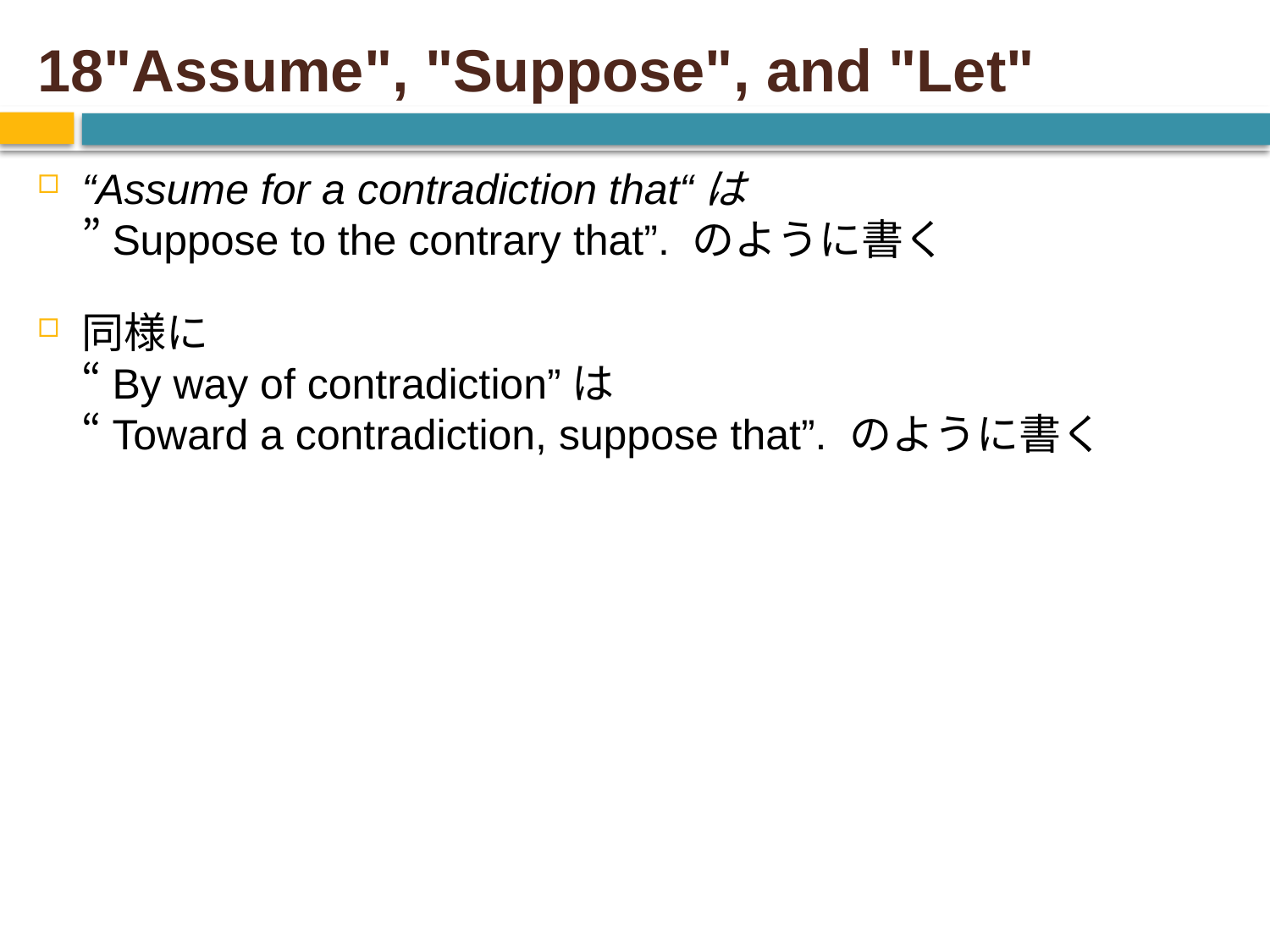

# 18"Assume", "Suppose", and "Let"
“Assume for a contradiction that“は
”Suppose to the contrary that”. のように書く
同様に
“By way of contradiction”は
“Toward a contradiction, suppose that”. のように書く